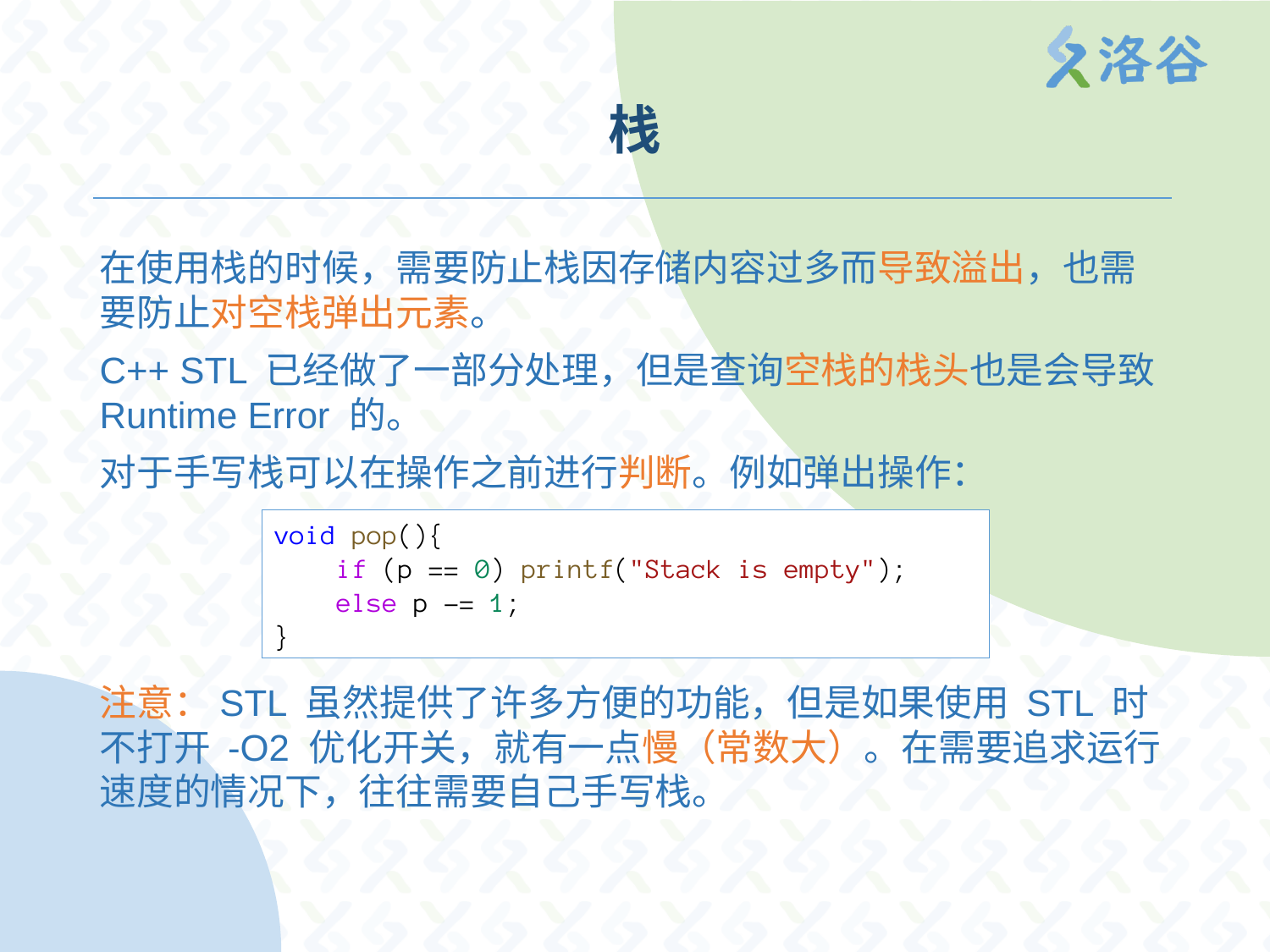

# 栈
在使用栈的时候，需要防止栈因存储内容过多而导致溢出，也需要防止对空栈弹出元素。
C++ STL 已经做了一部分处理，但是查询空栈的栈头也是会导致 Runtime Error 的。
对于手写栈可以在操作之前进行判断。例如弹出操作：

注意：STL 虽然提供了许多方便的功能，但是如果使用 STL 时不打开 -O2 优化开关，就有一点慢（常数大）。在需要追求运行速度的情况下，往往需要自己手写栈。

void pop(){
    if (p == 0) printf("Stack is empty");
    else p -= 1;
}